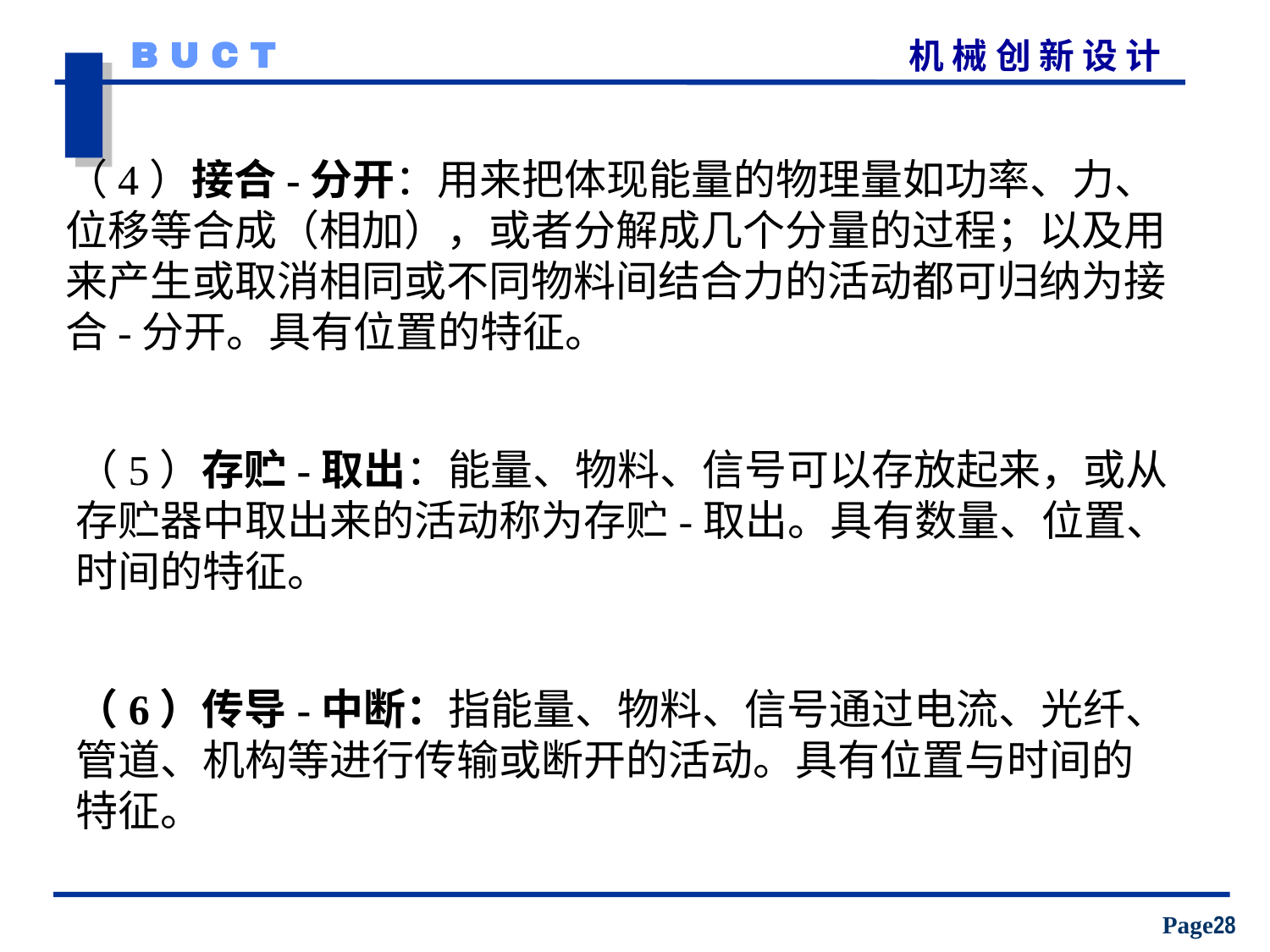

（4）接合-分开：用来把体现能量的物理量如功率、力、位移等合成（相加），或者分解成几个分量的过程；以及用来产生或取消相同或不同物料间结合力的活动都可归纳为接合-分开。具有位置的特征。
（5）存贮-取出：能量、物料、信号可以存放起来，或从存贮器中取出来的活动称为存贮-取出。具有数量、位置、时间的特征。
（6）传导-中断：指能量、物料、信号通过电流、光纤、管道、机构等进行传输或断开的活动。具有位置与时间的特征。
Page28